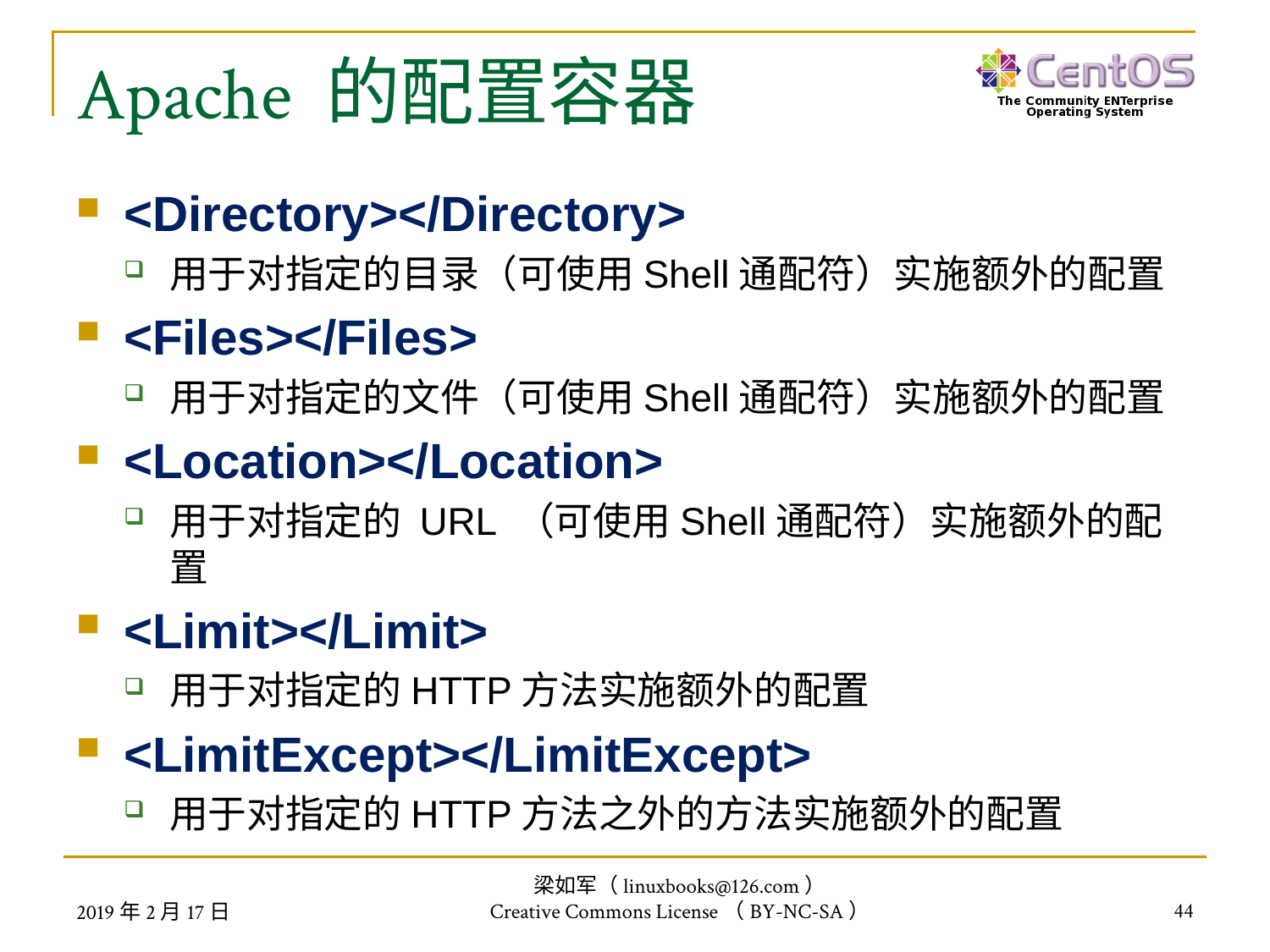

# Apache 的配置容器
<Directory></Directory>
用于对指定的目录（可使用Shell通配符）实施额外的配置
<Files></Files>
用于对指定的文件（可使用Shell通配符）实施额外的配置
<Location></Location>
用于对指定的 URL （可使用Shell通配符）实施额外的配置
<Limit></Limit>
用于对指定的HTTP方法实施额外的配置
<LimitExcept></LimitExcept>
用于对指定的HTTP方法之外的方法实施额外的配置
梁如军（linuxbooks@126.com）
Creative Commons License（BY-NC-SA）
2019年2月17日
44